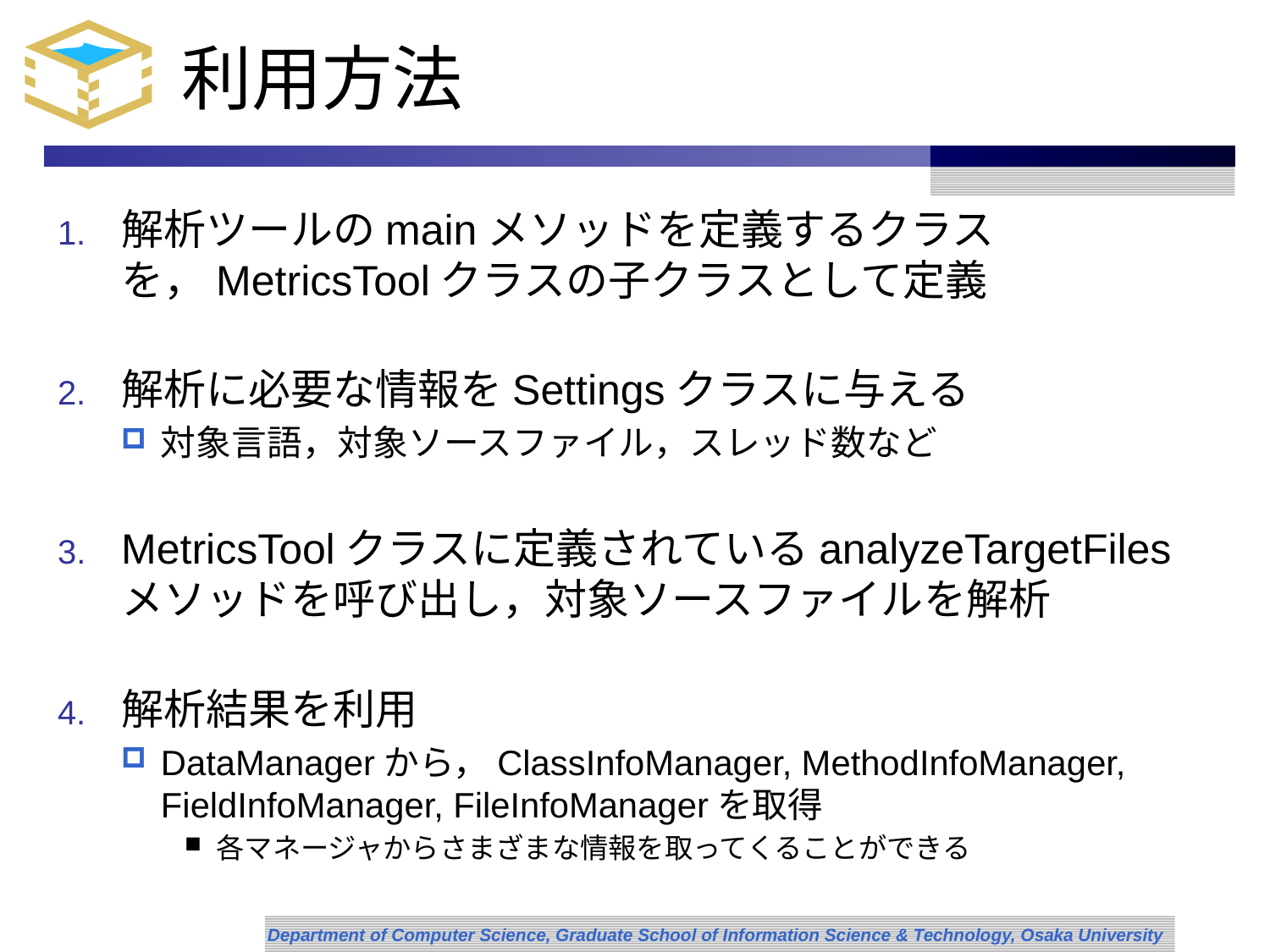

# 利用方法
解析ツールのmainメソッドを定義するクラスを，MetricsToolクラスの子クラスとして定義

解析に必要な情報をSettingsクラスに与える
対象言語，対象ソースファイル，スレッド数など

MetricsToolクラスに定義されているanalyzeTargetFilesメソッドを呼び出し，対象ソースファイルを解析

解析結果を利用
DataManagerから，ClassInfoManager, MethodInfoManager, FieldInfoManager, FileInfoManagerを取得
各マネージャからさまざまな情報を取ってくることができる